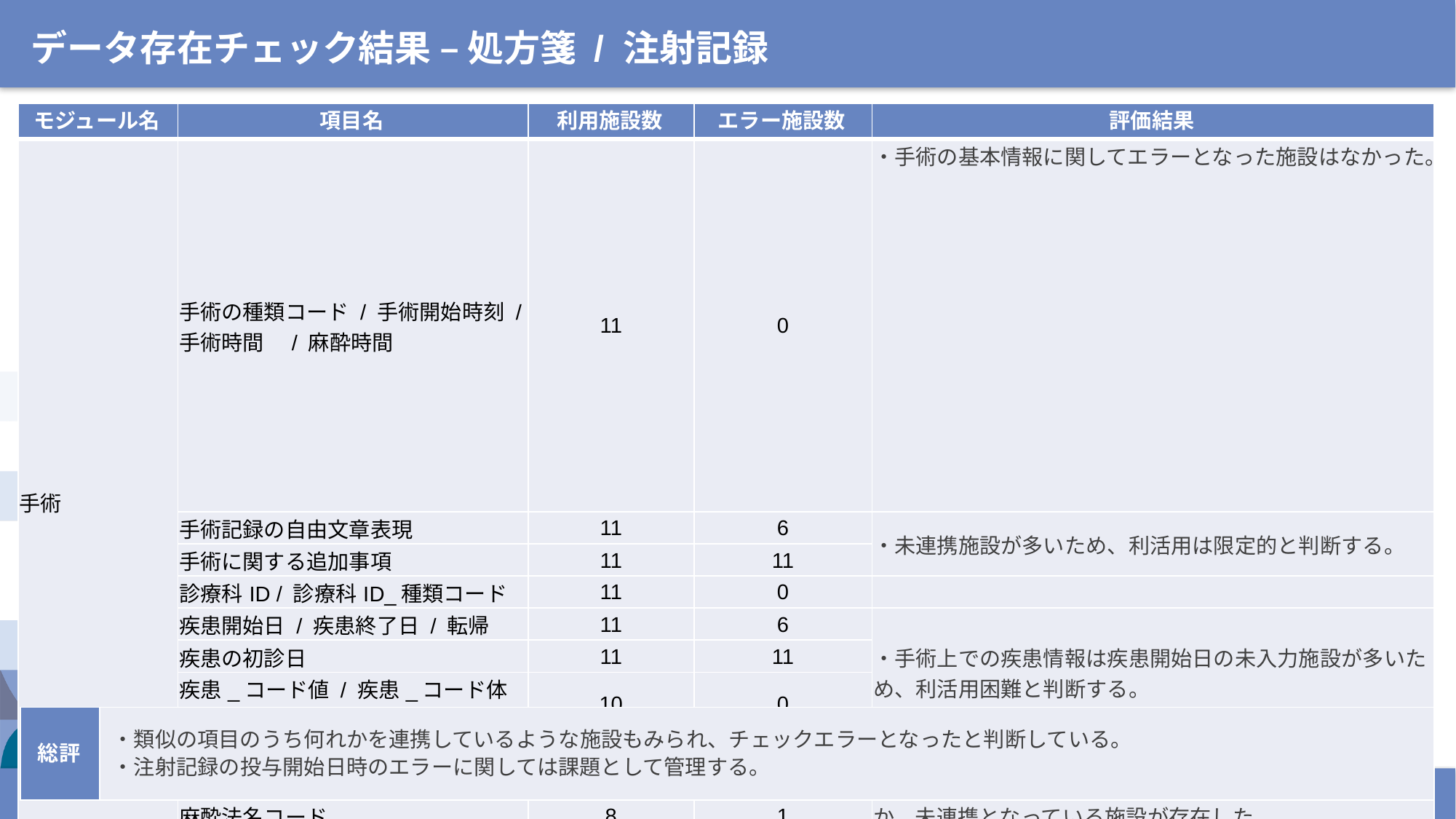

# データ存在チェック結果 – 処方箋 / 注射記録
| モジュール名 | 項目名 | 利用施設数 | エラー施設数 | 評価結果 |
| --- | --- | --- | --- | --- |
| 手術 | 手術の種類コード / 手術開始時刻 / 手術時間　/ 麻酔時間 | 11 | 0 | ・手術の基本情報に関してエラーとなった施設はなかった。 |
|  | 手術記録の自由文章表現 | 11 | 6 | ・未連携施設が多いため、利活用は限定的と判断する。 |
|  | 手術に関する追加事項 | 11 | 11 |  |
|  | 診療科ID / 診療科ID\_種類コード | 11 | 0 |  |
|  | 疾患開始日 / 疾患終了日 / 転帰 | 11 | 6 | ・手術上での疾患情報は疾患開始日の未入力施設が多いため、利活用困難と判断する。 |
|  | 疾患の初診日 | 11 | 11 |  |
|  | 疾患\_コード値 / 疾患\_コード体系名 | 10 | 0 |  |
|  | 手術法コード | 11 | 2 | ・利用すべき共通のコードが示されていないこともあってか、未連携となっている施設が存在した。 |
|  | 手術法コード体系名 | 11 | 0 |  |
|  | 麻酔法名コード | 8 | 1 |  |
|  | 麻酔法名コード体系名 | 8 | 0 |  |
| 総評 | ・類似の項目のうち何れかを連携しているような施設もみられ、チェックエラーとなったと判断している。 ・注射記録の投与開始日時のエラーに関しては課題として管理する。 |
| --- | --- |